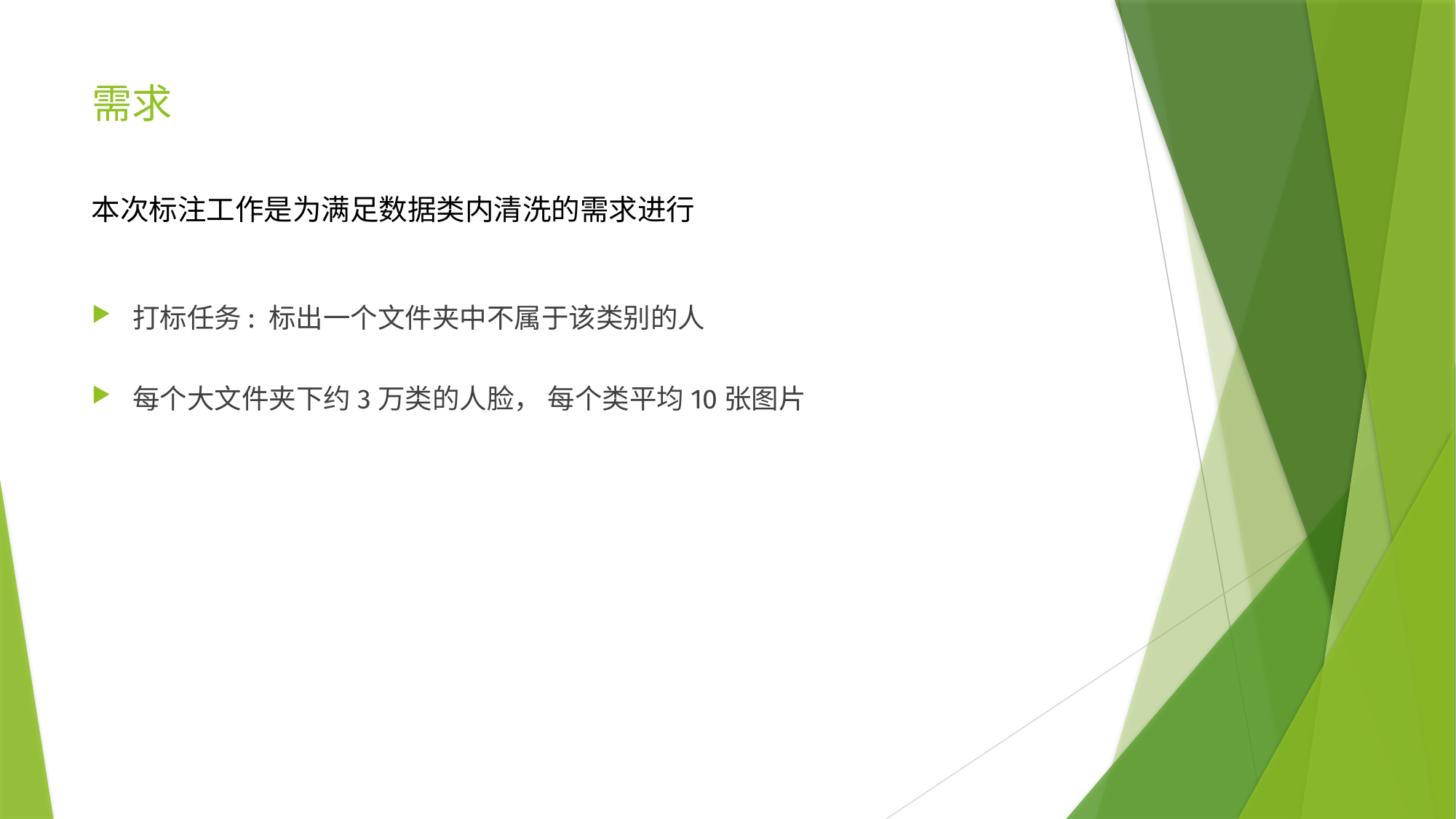

# 需求
本次标注工作是为满足数据类内清洗的需求进行

打标任务: 标出一个文件夹中不属于该类别的人
每个大文件夹下约3万类的人脸， 每个类平均10张图片